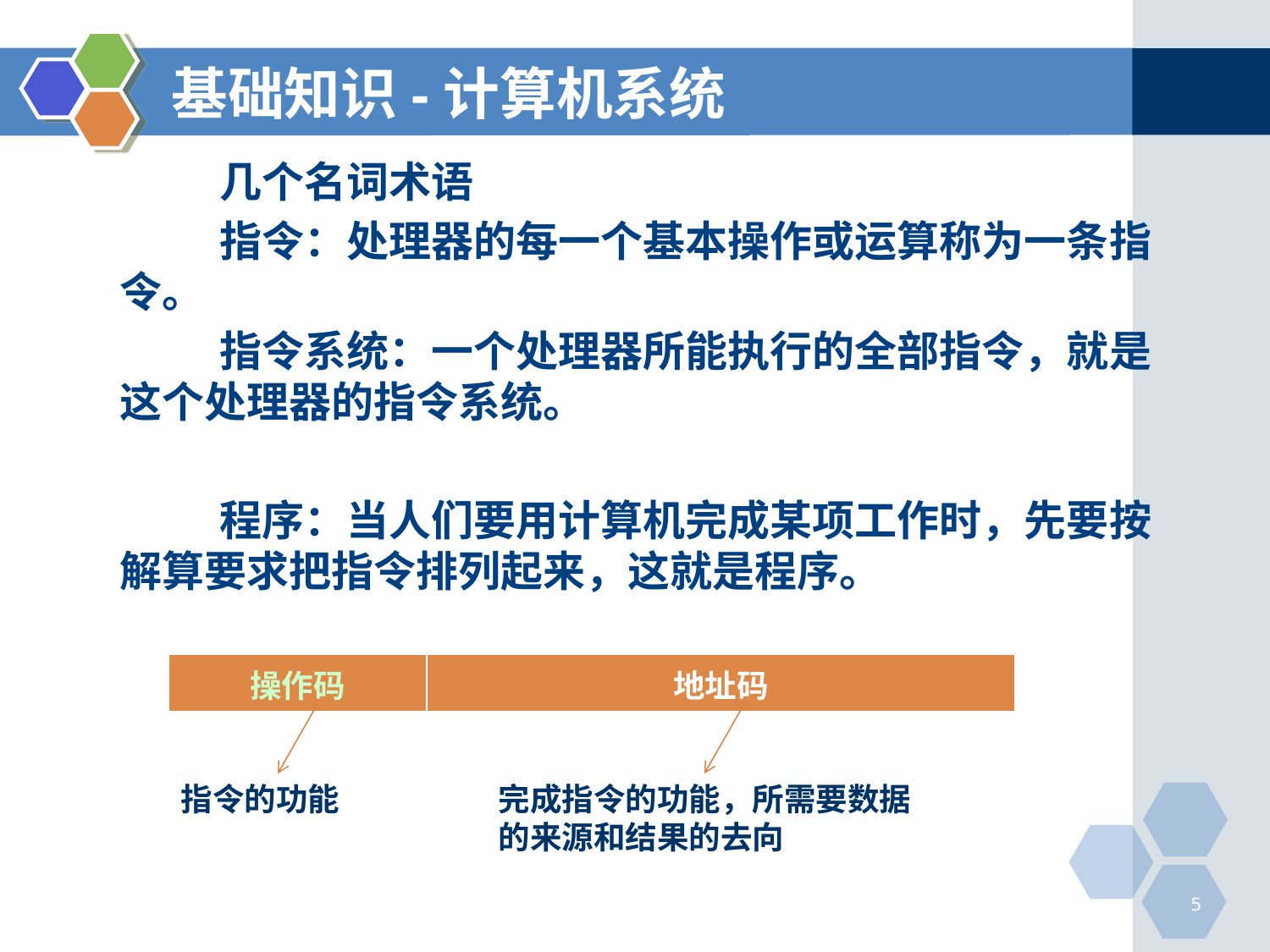

# 基础知识-计算机系统
几个名词术语
指令：处理器的每一个基本操作或运算称为一条指令。
指令系统：一个处理器所能执行的全部指令，就是这个处理器的指令系统。

程序：当人们要用计算机完成某项工作时，先要按解算要求把指令排列起来，这就是程序。

| 操作码 | 地址码 |
| --- | --- |
指令的功能
完成指令的功能，所需要数据的来源和结果的去向
5